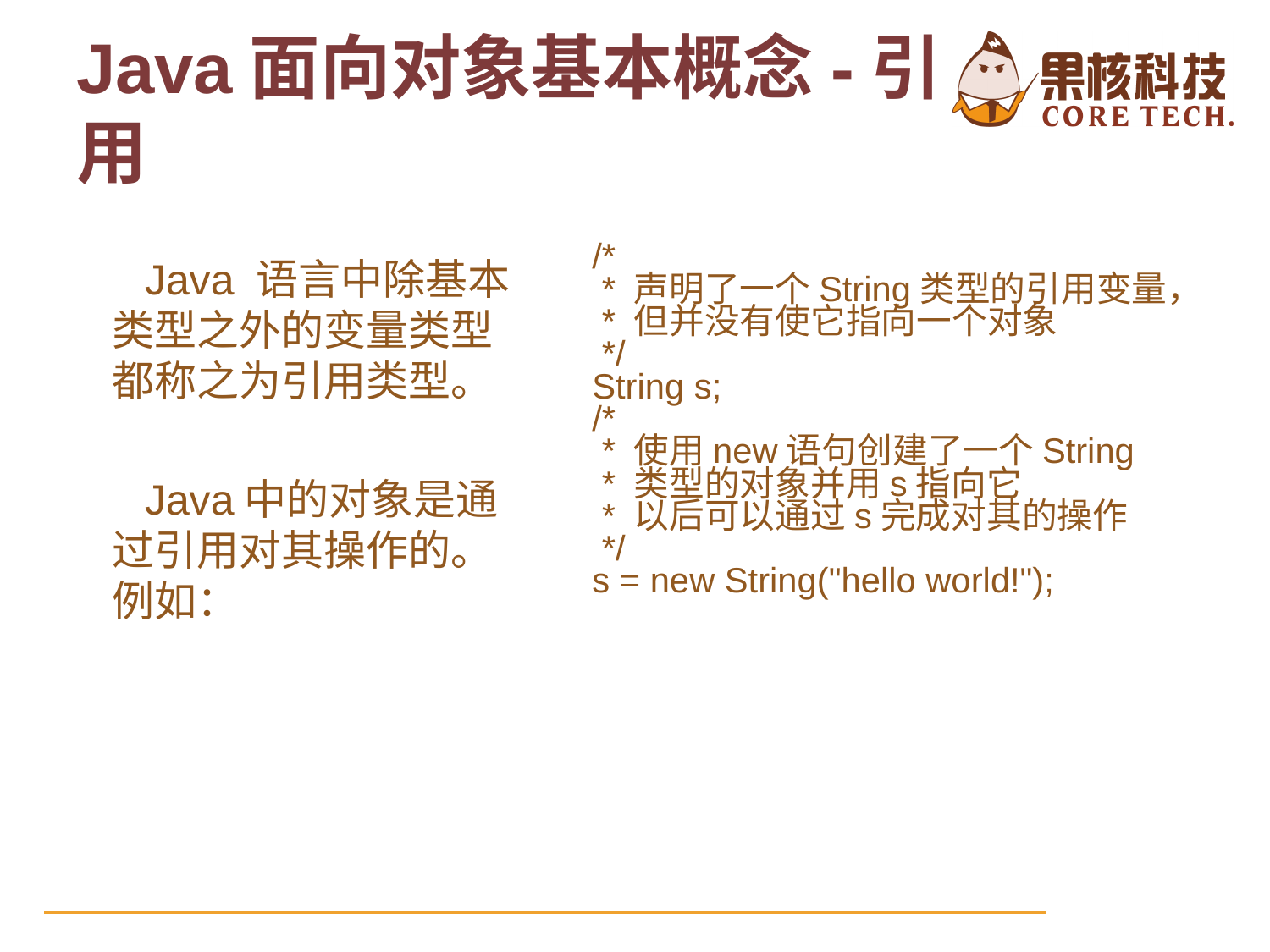

Java面向对象基本概念-引用
/*
 * 声明了一个String类型的引用变量，
 * 但并没有使它指向一个对象
 */
String s;
/*
 * 使用new语句创建了一个String
 * 类型的对象并用s指向它
 * 以后可以通过s完成对其的操作
 */
s = new String("hello world!");
         Java 语言中除基本类型之外的变量类型都称之为引用类型。

         Java中的对象是通过引用对其操作的。例如：